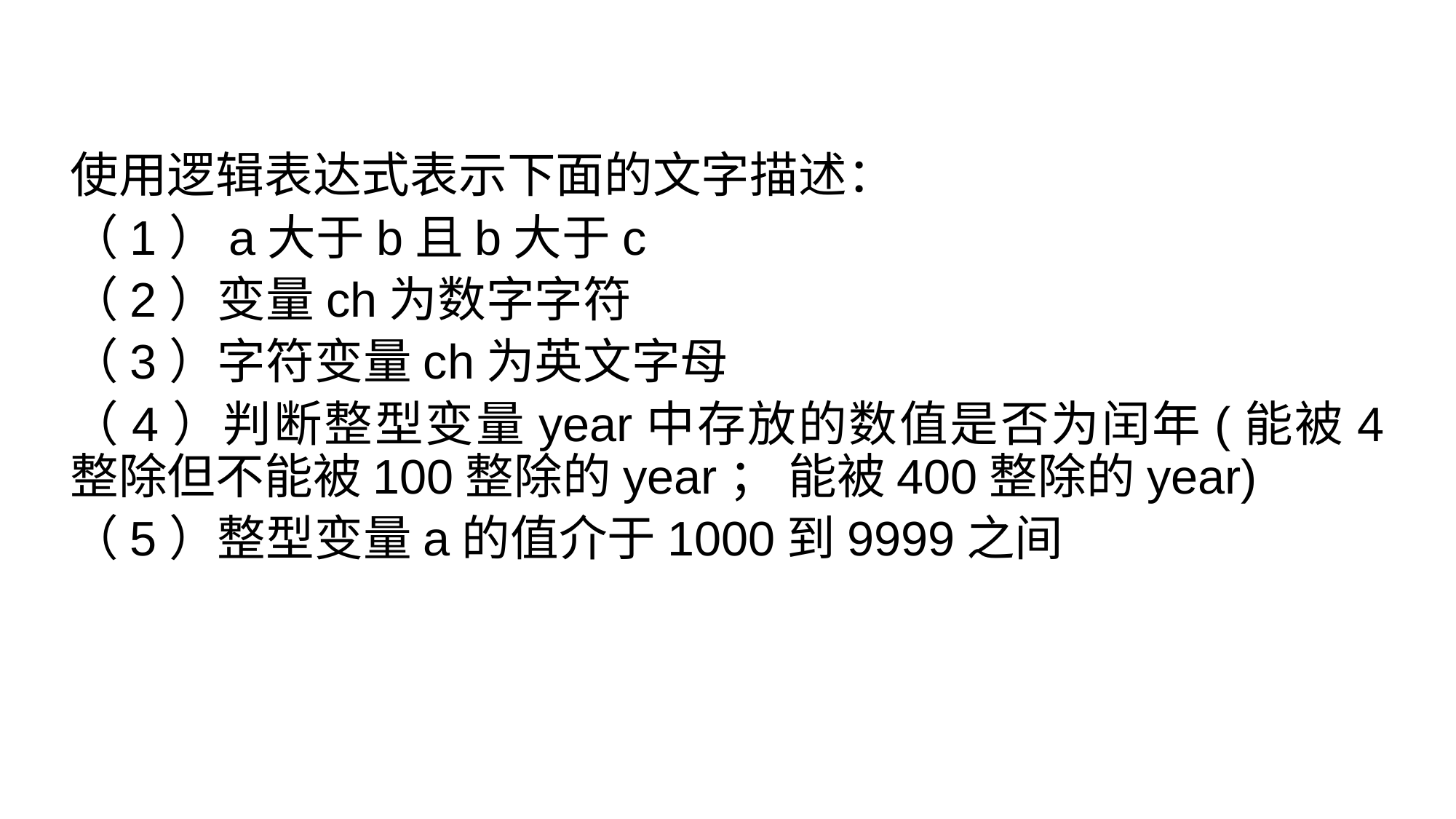

使用逻辑表达式表示下面的文字描述：
（1）a大于b且b大于c
（2）变量ch为数字字符
（3）字符变量ch为英文字母
（4）判断整型变量year中存放的数值是否为闰年(能被4整除但不能被100整除的year； 能被400整除的year)
（5）整型变量a的值介于1000到9999之间